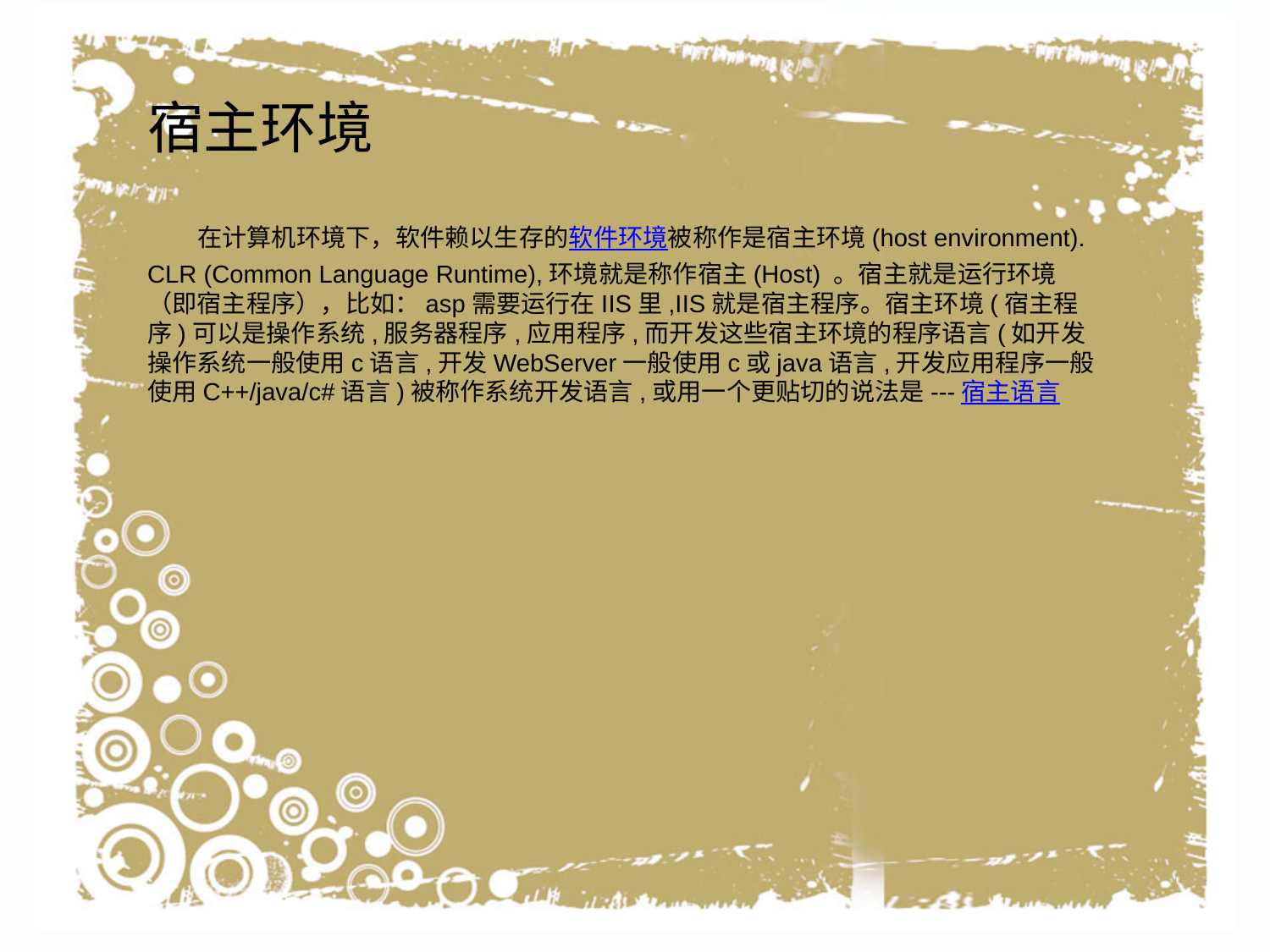

宿主环境
        在计算机环境下，软件赖以生存的软件环境被称作是宿主环境(host environment). CLR (Common Language Runtime),环境就是称作宿主(Host) 。宿主就是运行环境（即宿主程序），比如：asp需要运行在IIS里,IIS就是宿主程序。宿主环境(宿主程序)可以是操作系统,服务器程序,应用程序,而开发这些宿主环境的程序语言(如开发操作系统一般使用c语言,开发WebServer一般使用c或java语言,开发应用程序一般使用C++/java/c#语言)被称作系统开发语言,或用一个更贴切的说法是---宿主语言